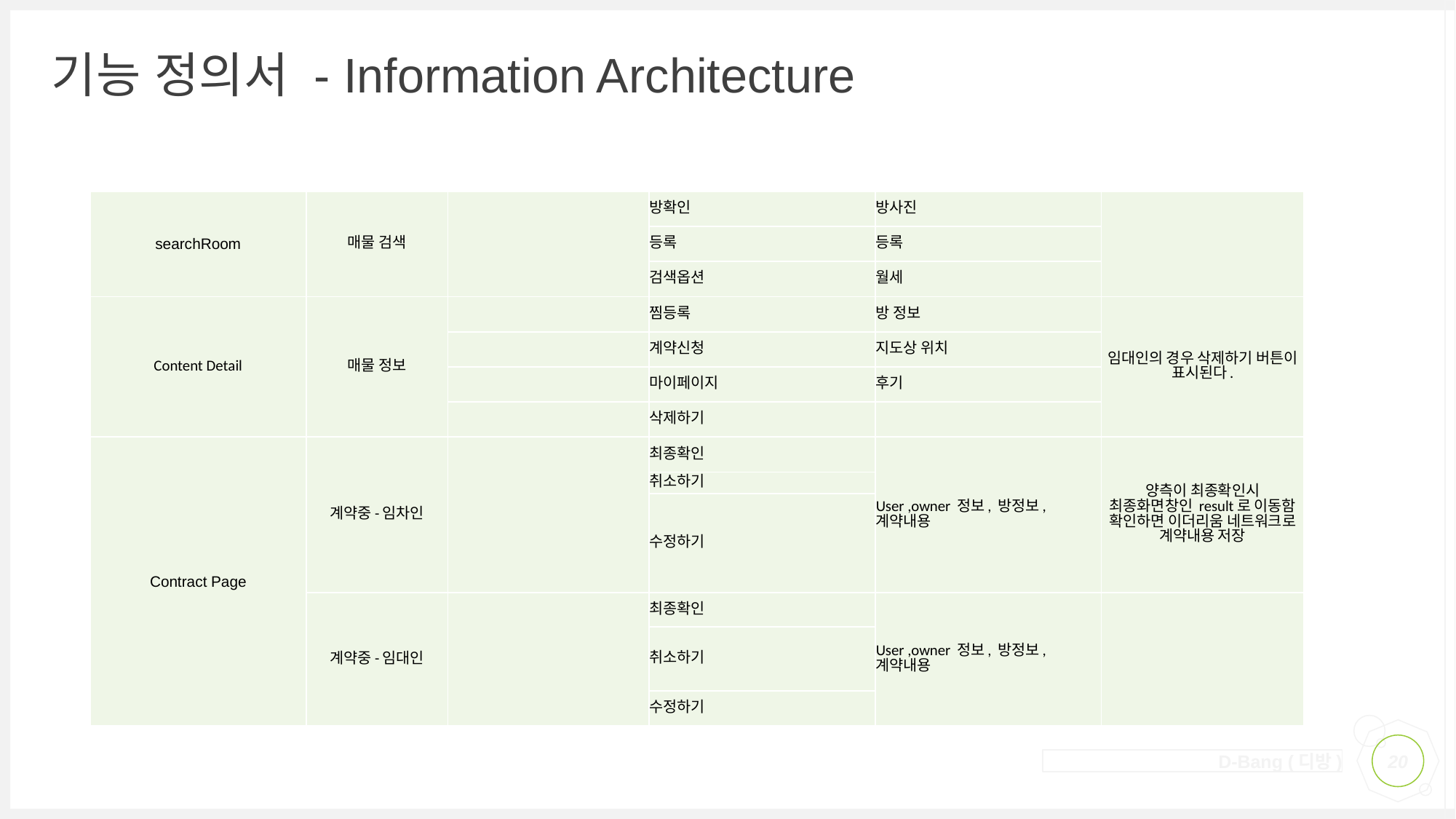

# 기능 정의서 - Information Architecture
| searchRoom | 매물 검색 |  | 방확인 | 방사진 |  |
| --- | --- | --- | --- | --- | --- |
|  |  |  | 등록 | 등록 |  |
|  |  |  | 검색옵션 | 월세 |  |
| Content Detail | 매물 정보 |  | 찜등록 | 방 정보 | 임대인의 경우 삭제하기 버튼이 표시된다. |
|  |  |  | 계약신청 | 지도상 위치 |  |
|  |  |  | 마이페이지 | 후기 |  |
|  |  |  | 삭제하기 |  |  |
| Contract Page | 계약중-임차인 |  | 최종확인 | User ,owner 정보, 방정보, 계약내용 | 양측이 최종확인시 최종화면창인 result로 이동함 확인하면 이더리움 네트워크로 계약내용 저장 |
|  |  |  | 취소하기 |  |  |
|  |  |  | 수정하기 |  |  |
|  | 계약중-임대인 |  | 최종확인 | User ,owner 정보, 방정보, 계약내용 |  |
|  |  |  | 취소하기 |  |  |
|  |  |  | 수정하기 |  |  |

20